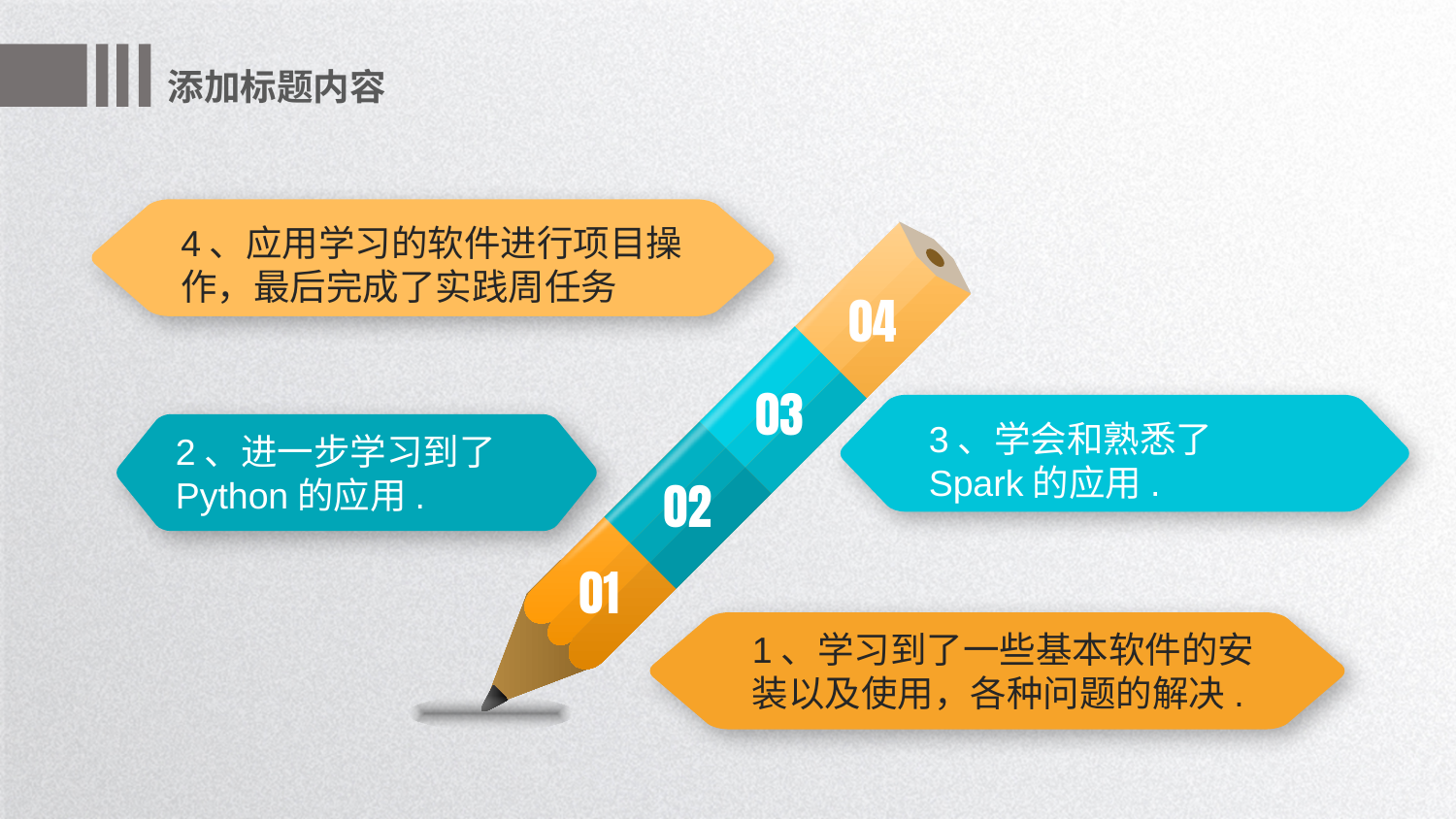

添加标题内容

4、应用学习的软件进行项目操作，最后完成了实践周任务
04
03

3、学会和熟悉了Spark的应用.

2、进一步学习到了Python的应用.

02
01

1、学习到了一些基本软件的安装以及使用，各种问题的解决.